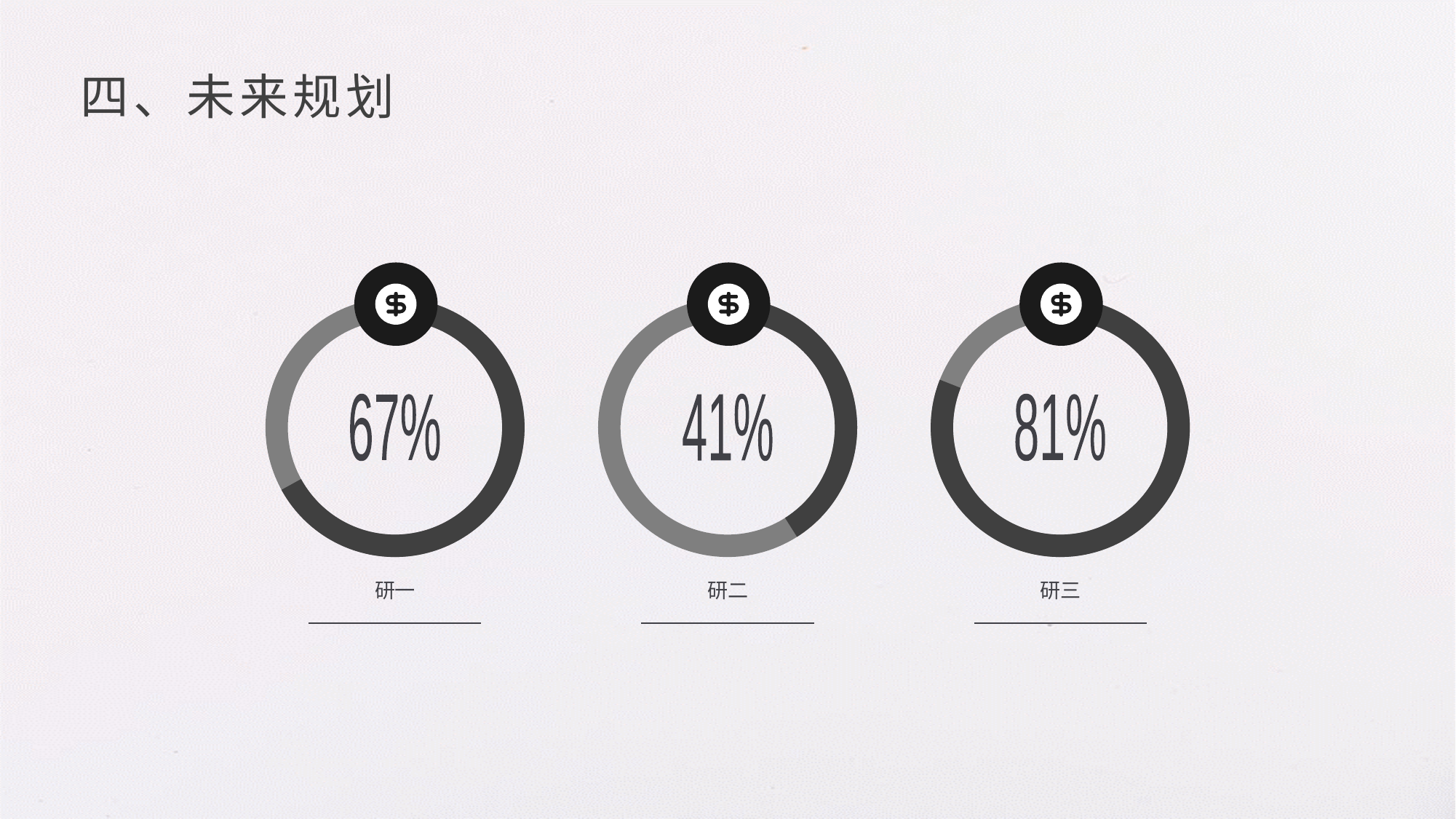

四、未来规划

67%
研一

41%
研二

81%
研三